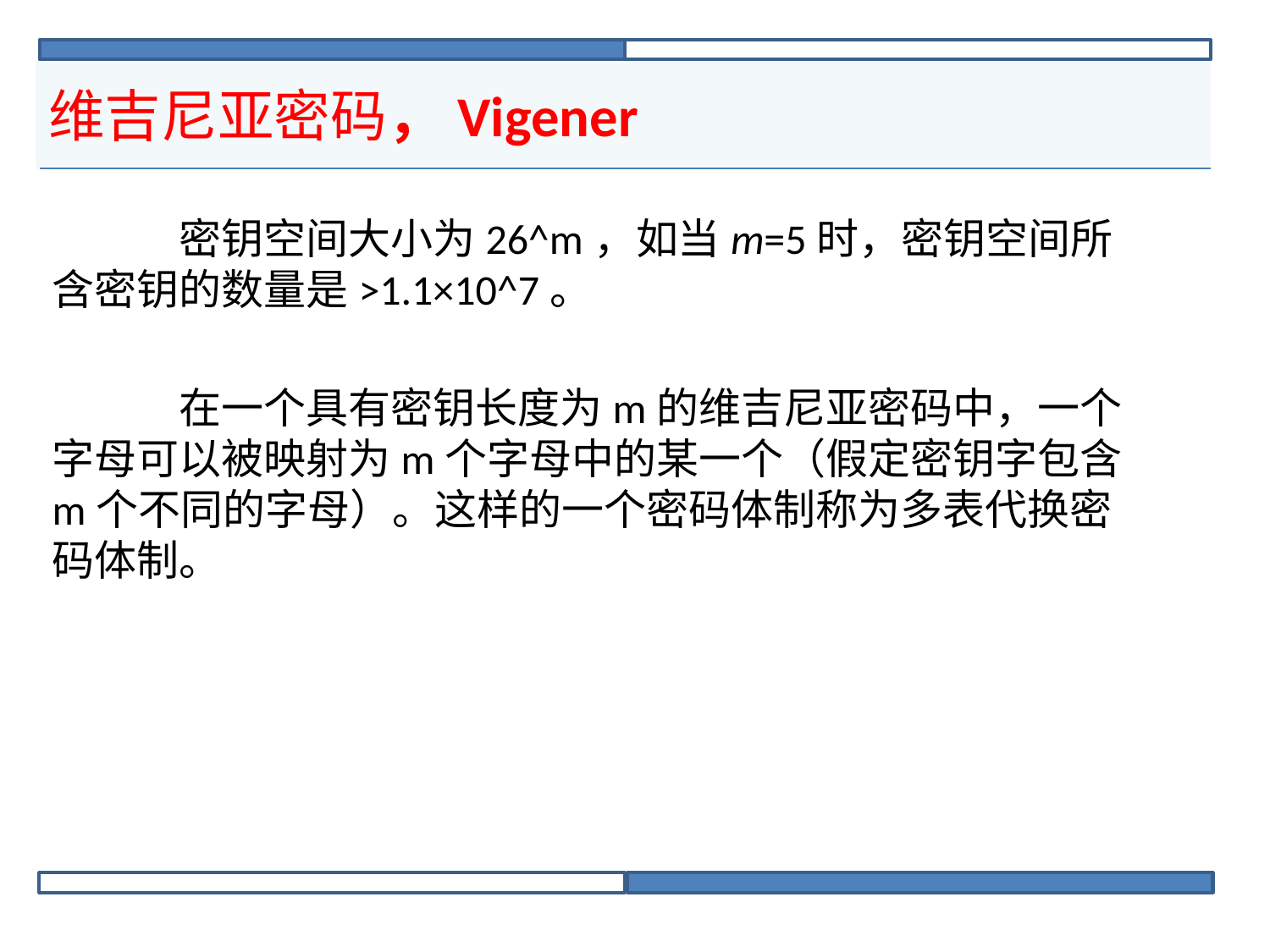

# 维吉尼亚密码，Vigener
	密钥空间大小为26^m，如当m=5时，密钥空间所含密钥的数量是>1.1×10^7。

	在一个具有密钥长度为m的维吉尼亚密码中，一个字母可以被映射为m个字母中的某一个（假定密钥字包含m个不同的字母）。这样的一个密码体制称为多表代换密码体制。